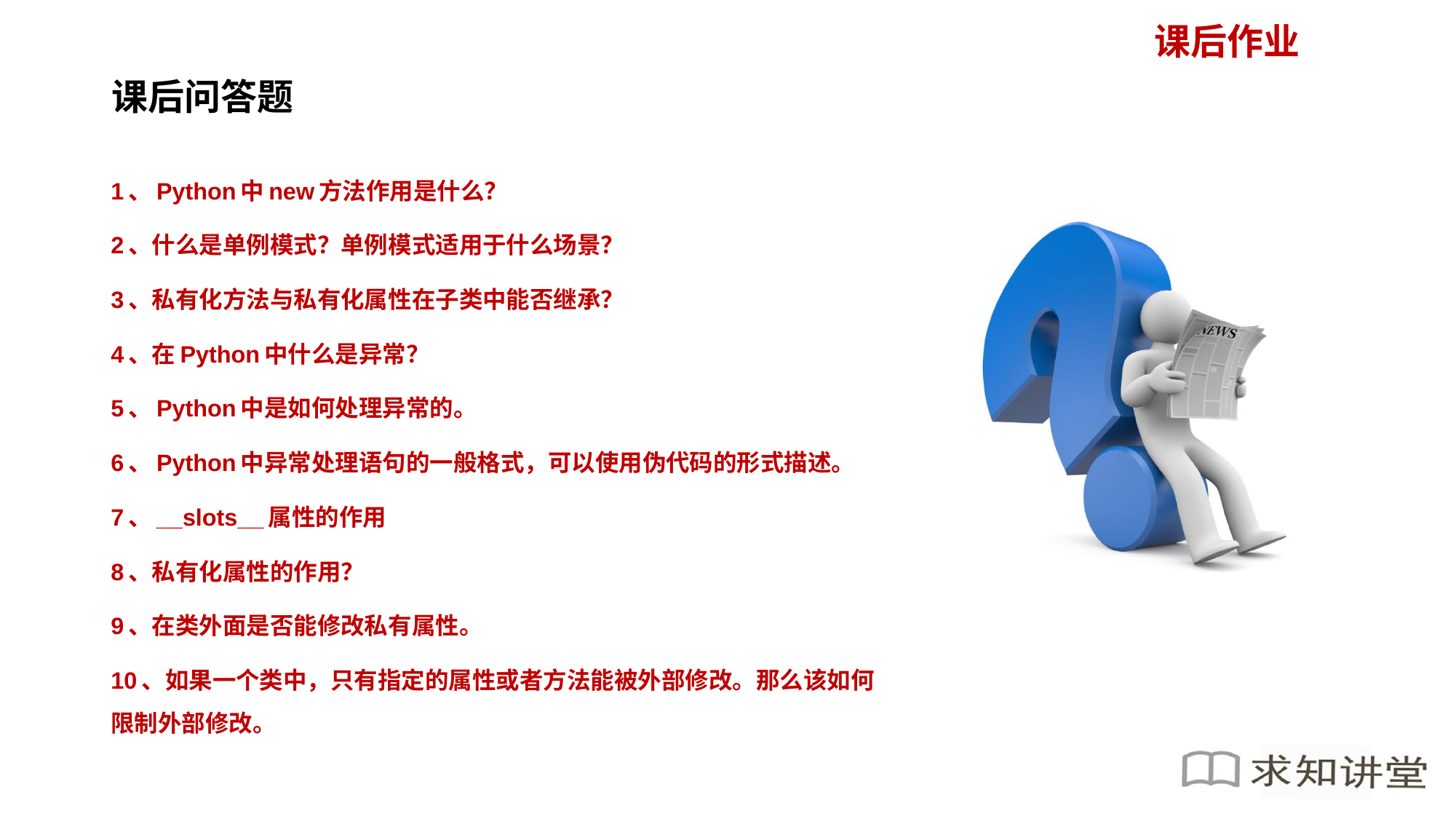

1、Python中new方法作用是什么？
2、什么是单例模式？单例模式适用于什么场景？
3、私有化方法与私有化属性在子类中能否继承？
4、在Python中什么是异常？
5、Python中是如何处理异常的。
6、Python中异常处理语句的一般格式，可以使用伪代码的形式描述。
7、__slots__属性的作用
8、私有化属性的作用？
9、在类外面是否能修改私有属性。
10、如果一个类中，只有指定的属性或者方法能被外部修改。那么该如何限制外部修改。